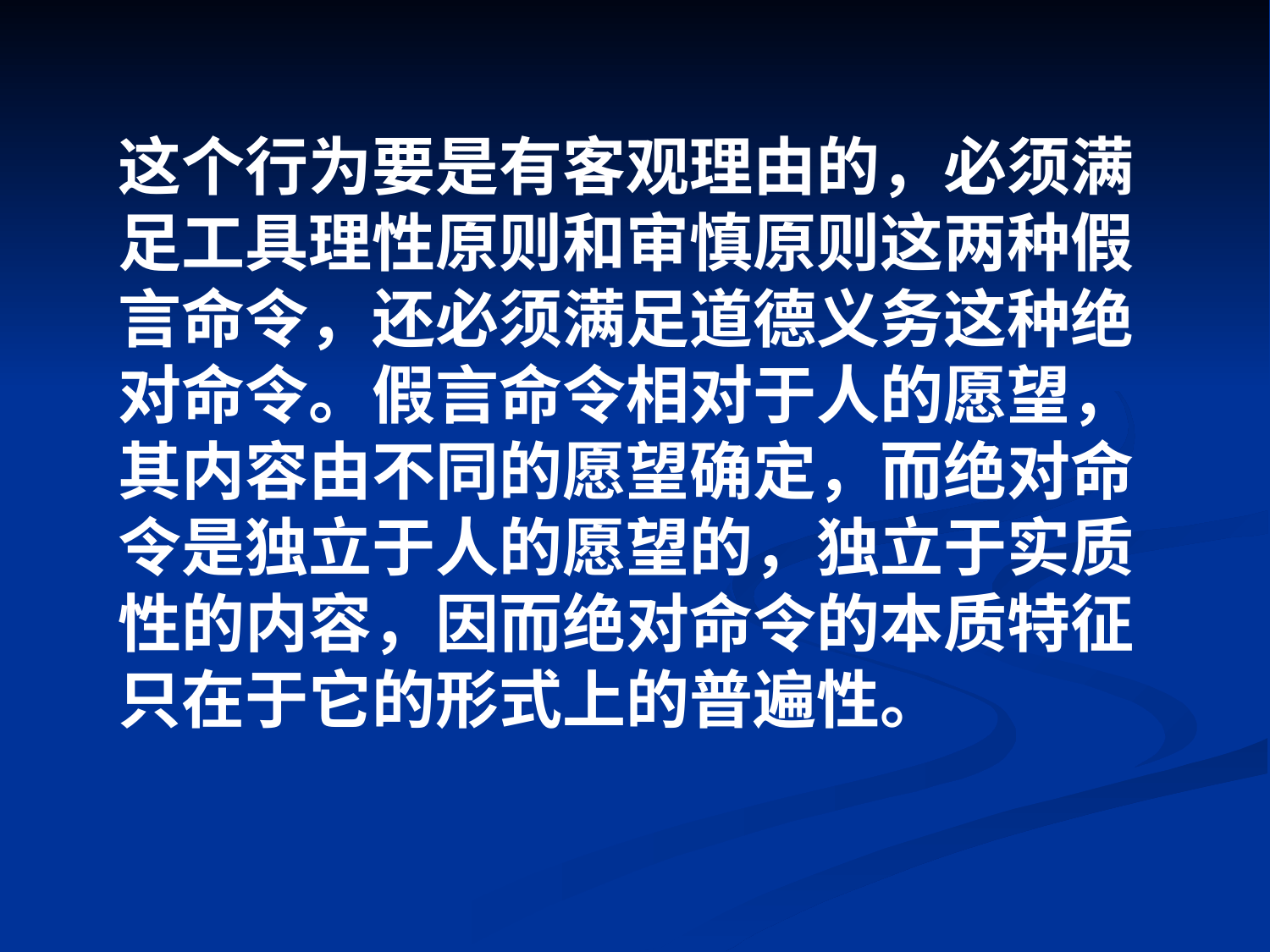

这个行为要是有客观理由的，必须满足工具理性原则和审慎原则这两种假言命令，还必须满足道德义务这种绝对命令。假言命令相对于人的愿望，其内容由不同的愿望确定，而绝对命令是独立于人的愿望的，独立于实质性的内容，因而绝对命令的本质特征只在于它的形式上的普遍性。